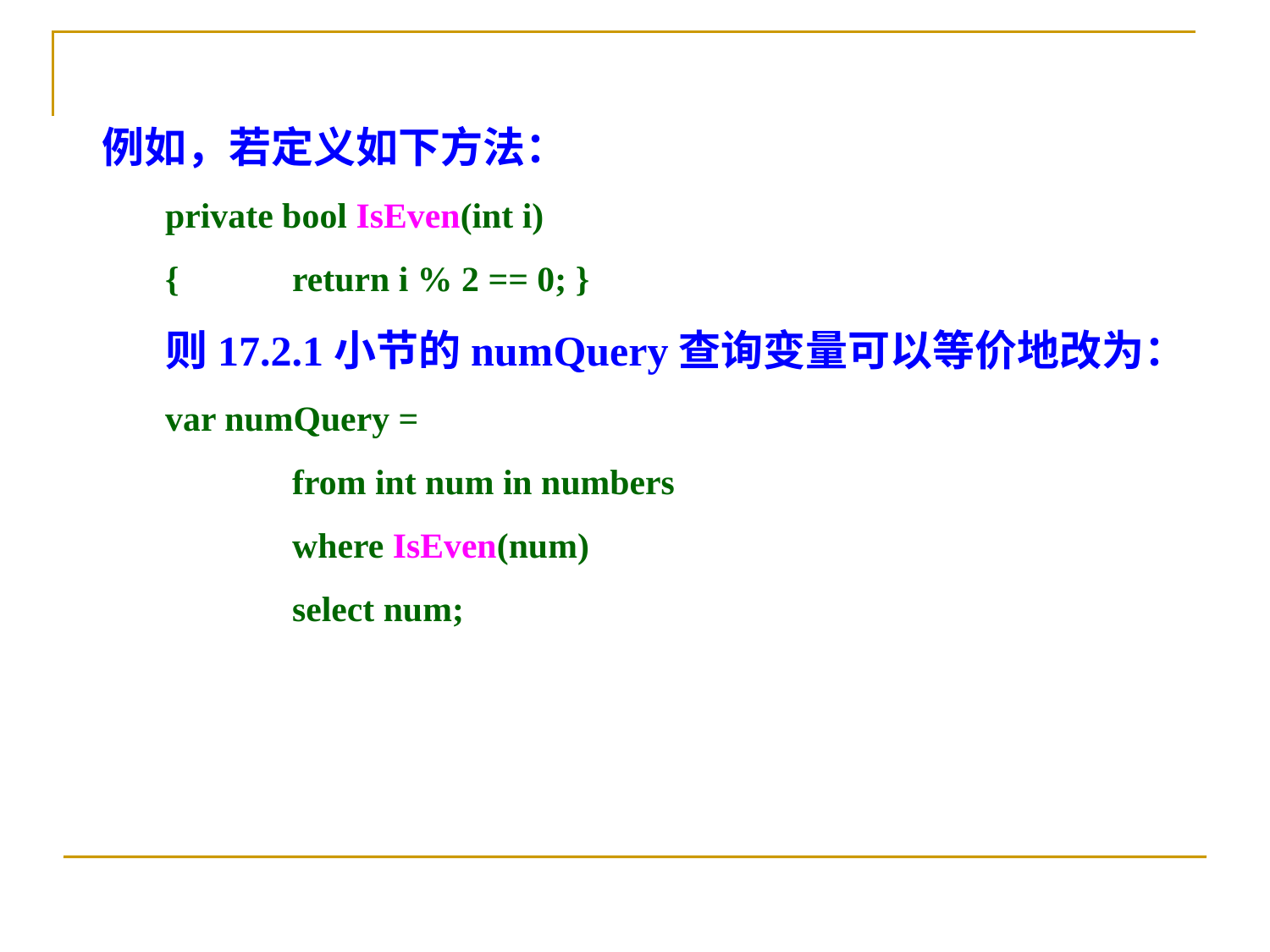

例如，若定义如下方法：
private bool IsEven(int i)
{	return i % 2 == 0; }
则17.2.1小节的numQuery查询变量可以等价地改为：
var numQuery =
   	from int num in numbers
    	where IsEven(num)
    	select num;